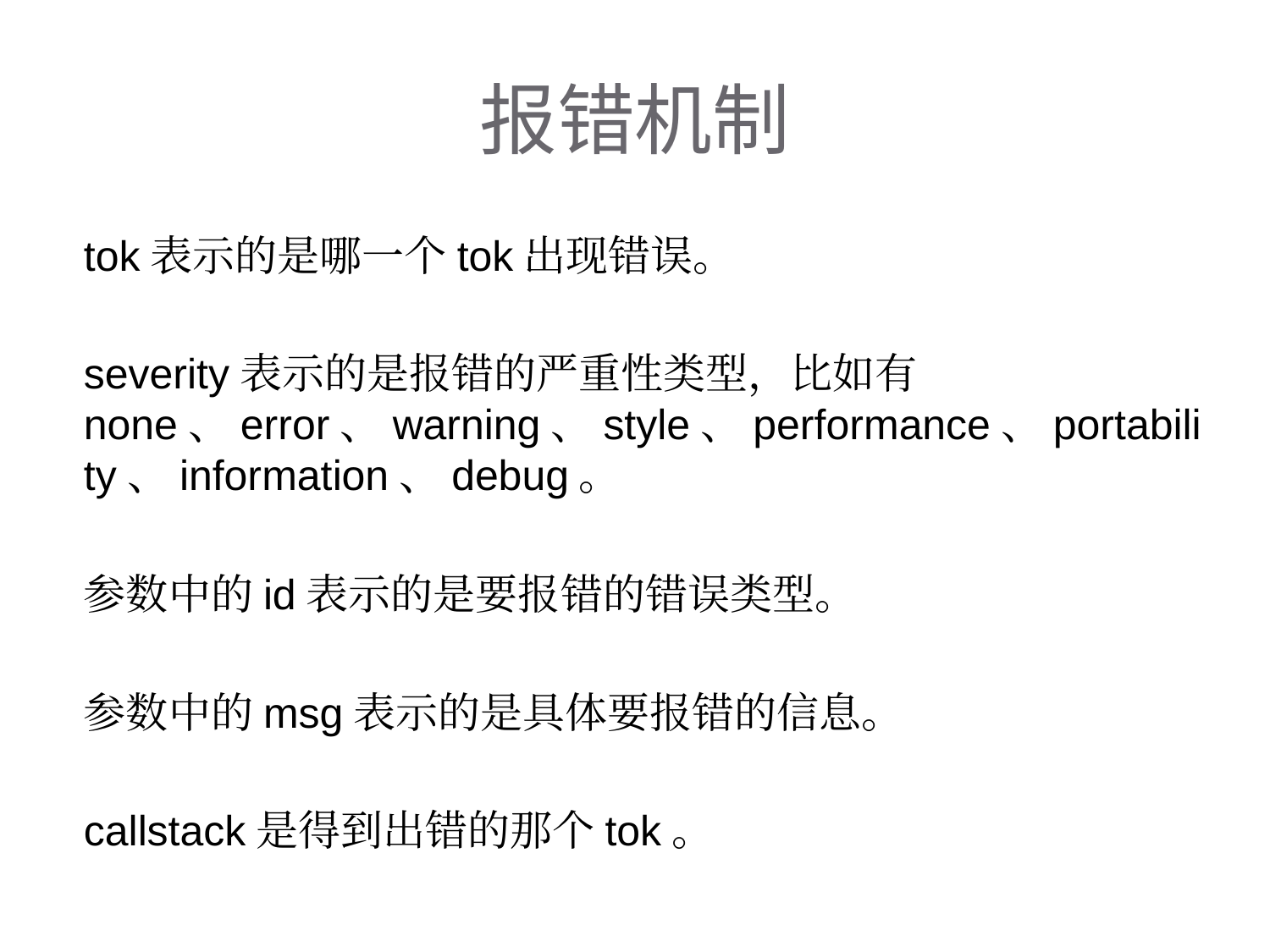

# 报错机制
tok表示的是哪一个tok出现错误。

severity表示的是报错的严重性类型，比如有none、error、warning、style、performance、portability、information、debug。

参数中的id表示的是要报错的错误类型。

参数中的msg表示的是具体要报错的信息。

callstack是得到出错的那个tok。